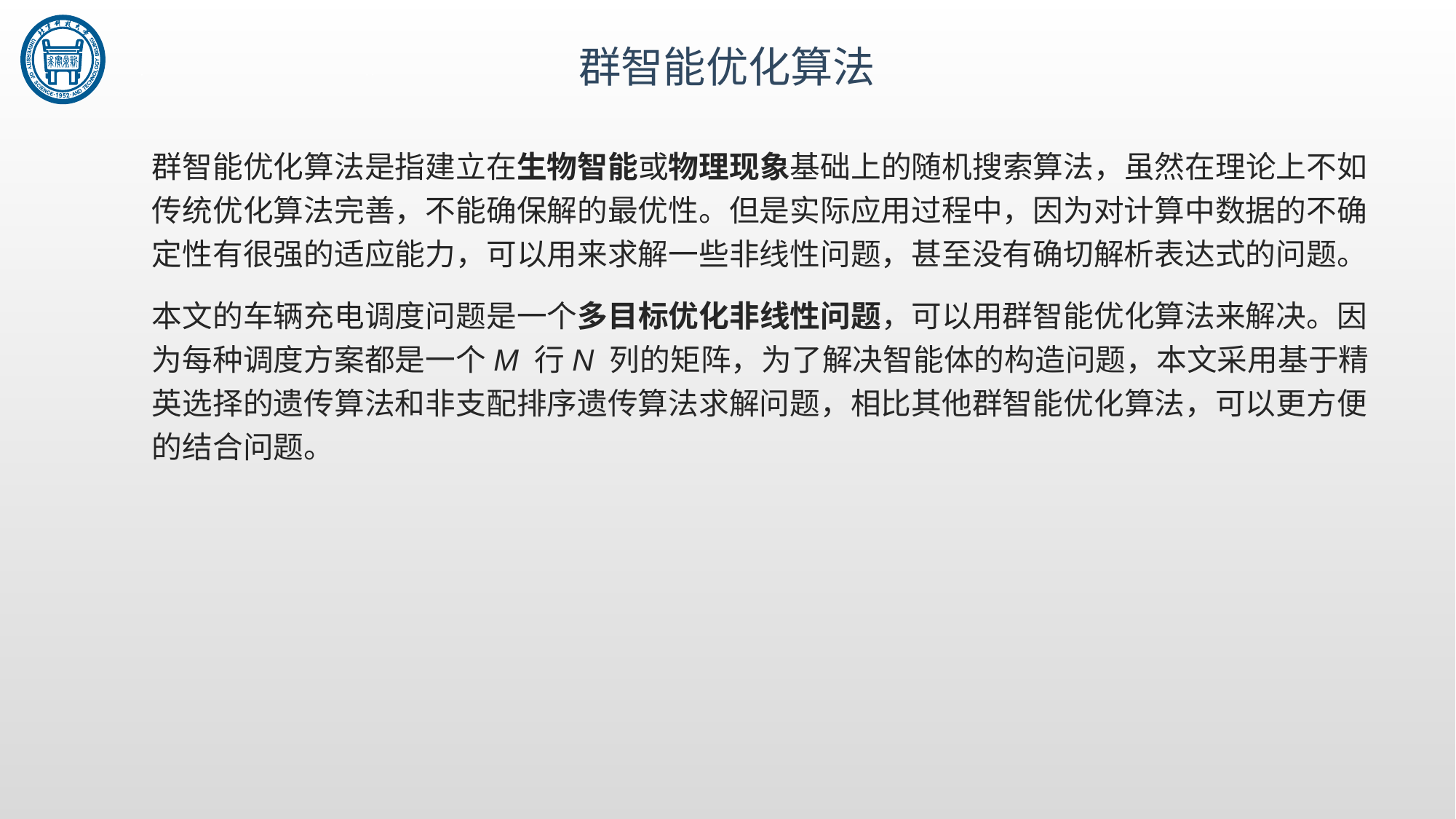

群智能优化算法
群智能优化算法是指建立在生物智能或物理现象基础上的随机搜索算法，虽然在理论上不如传统优化算法完善，不能确保解的最优性。但是实际应用过程中，因为对计算中数据的不确定性有很强的适应能力，可以用来求解一些非线性问题，甚至没有确切解析表达式的问题。
本文的车辆充电调度问题是一个多目标优化非线性问题，可以用群智能优化算法来解决。因为每种调度方案都是一个M 行N 列的矩阵，为了解决智能体的构造问题，本文采用基于精英选择的遗传算法和非支配排序遗传算法求解问题，相比其他群智能优化算法，可以更方便的结合问题。
延迟符号